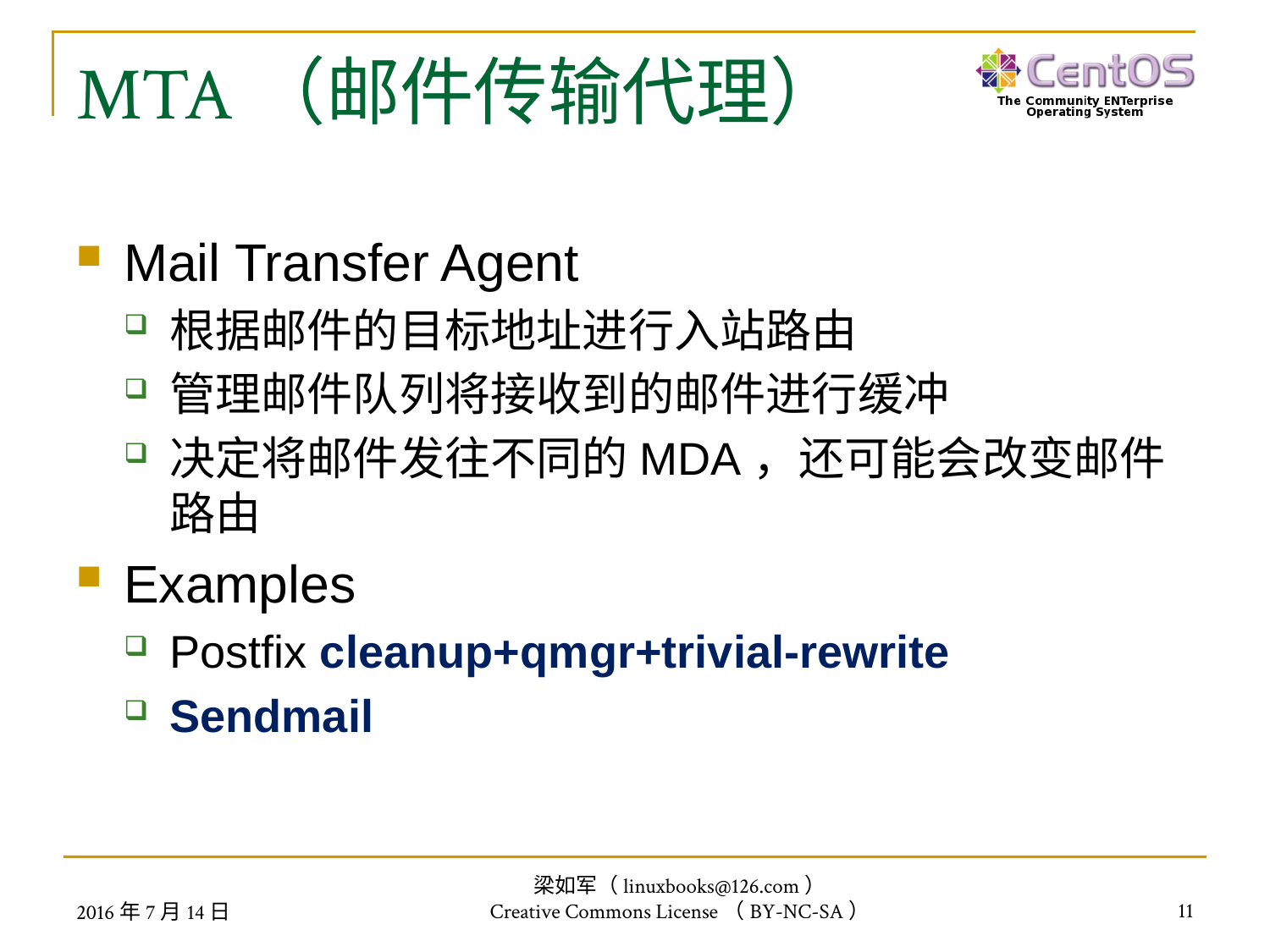

# MTA（邮件传输代理）
Mail Transfer Agent
根据邮件的目标地址进行入站路由
管理邮件队列将接收到的邮件进行缓冲
决定将邮件发往不同的MDA，还可能会改变邮件路由
Examples
Postfix cleanup+qmgr+trivial-rewrite
Sendmail
梁如军（linuxbooks@126.com）
Creative Commons License（BY-NC-SA）
2016年7月14日
11